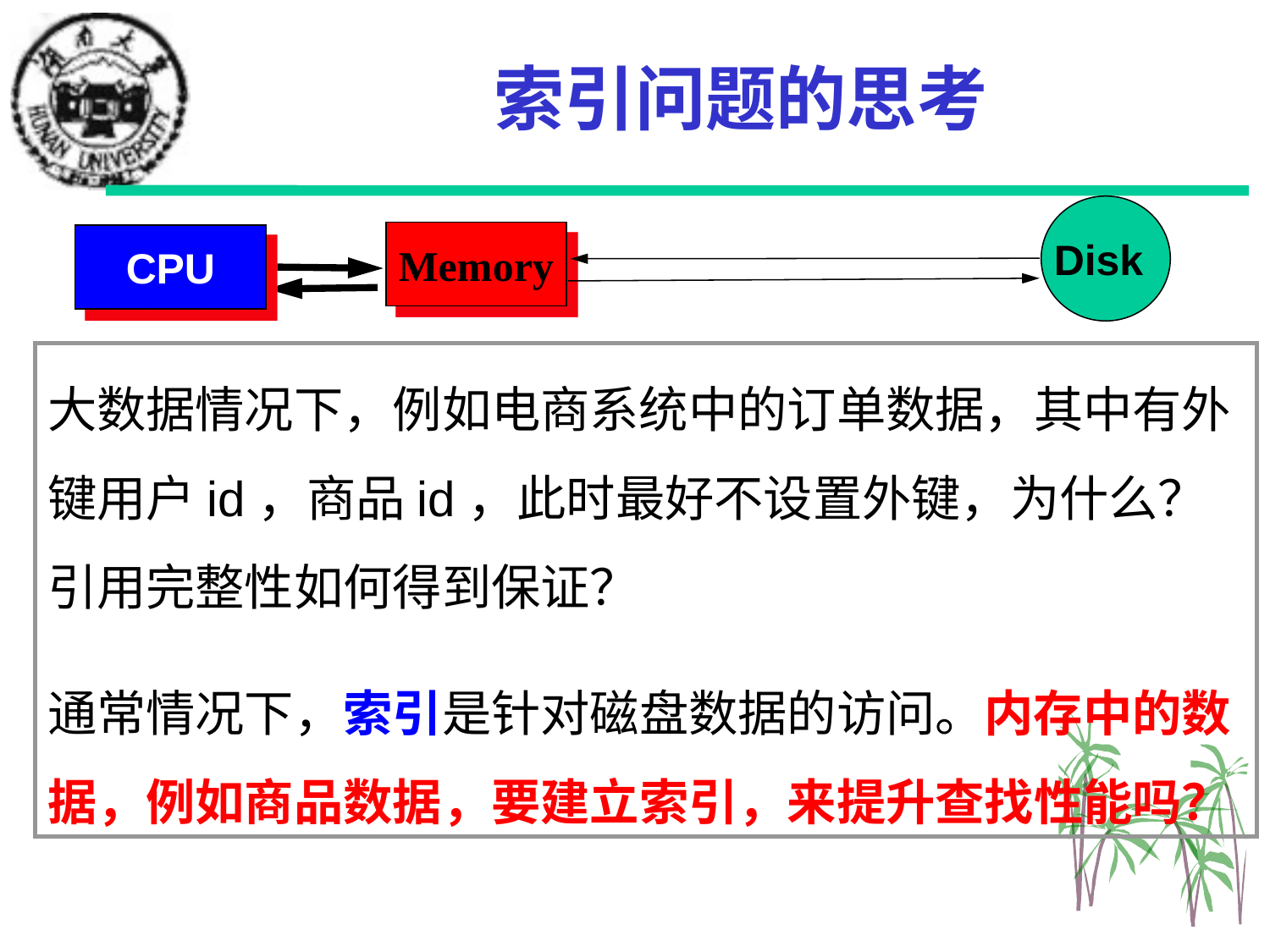

# 索引问题的思考

Memory
CPU
Disk

大数据情况下，例如电商系统中的订单数据，其中有外键用户id，商品id，此时最好不设置外键，为什么？引用完整性如何得到保证？
通常情况下，索引是针对磁盘数据的访问。内存中的数据，例如商品数据，要建立索引，来提升查找性能吗？